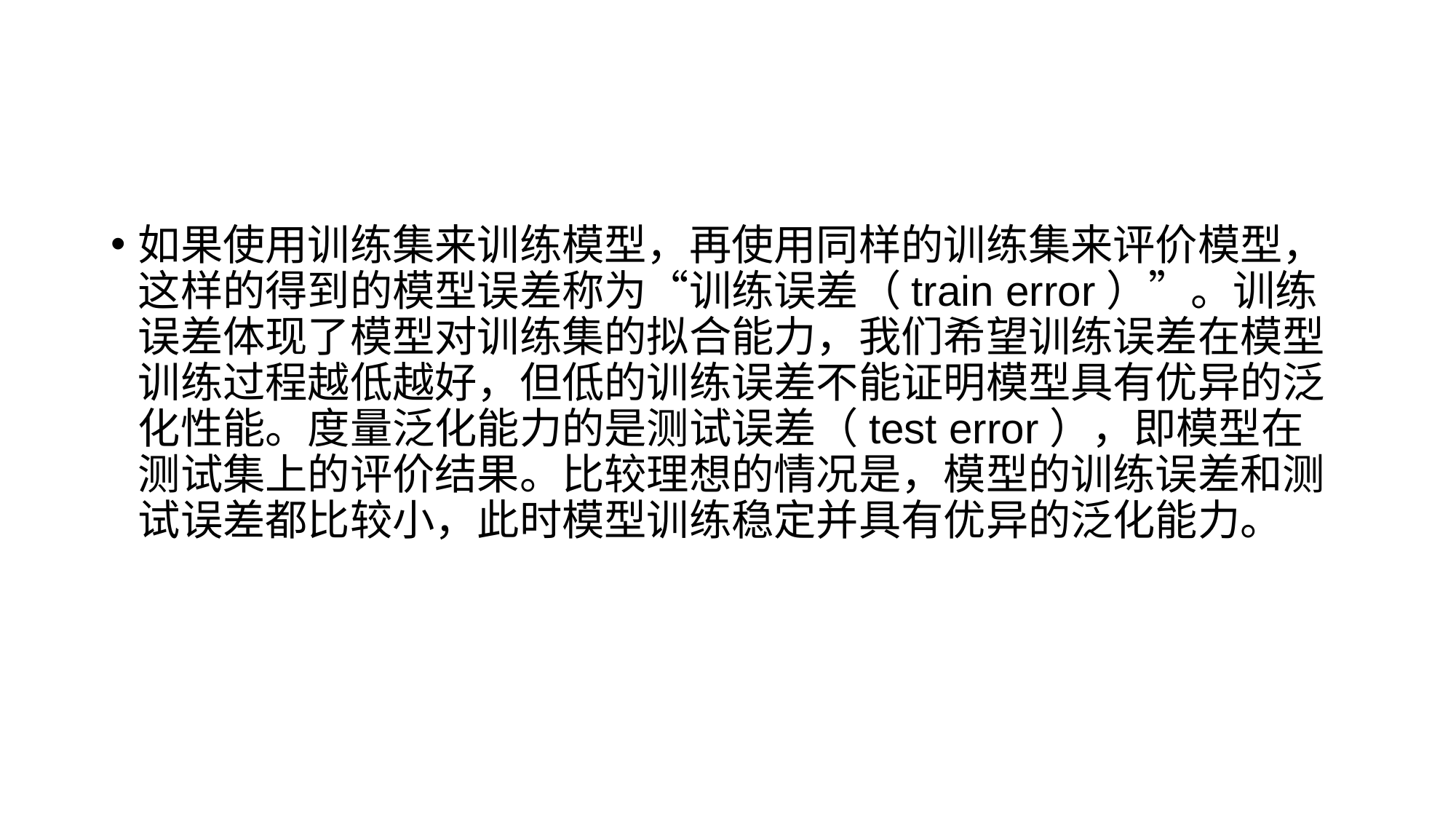

#
如果使用训练集来训练模型，再使用同样的训练集来评价模型，这样的得到的模型误差称为“训练误差（train error）”。训练误差体现了模型对训练集的拟合能力，我们希望训练误差在模型训练过程越低越好，但低的训练误差不能证明模型具有优异的泛化性能。度量泛化能力的是测试误差（test error），即模型在测试集上的评价结果。比较理想的情况是，模型的训练误差和测试误差都比较小，此时模型训练稳定并具有优异的泛化能力。